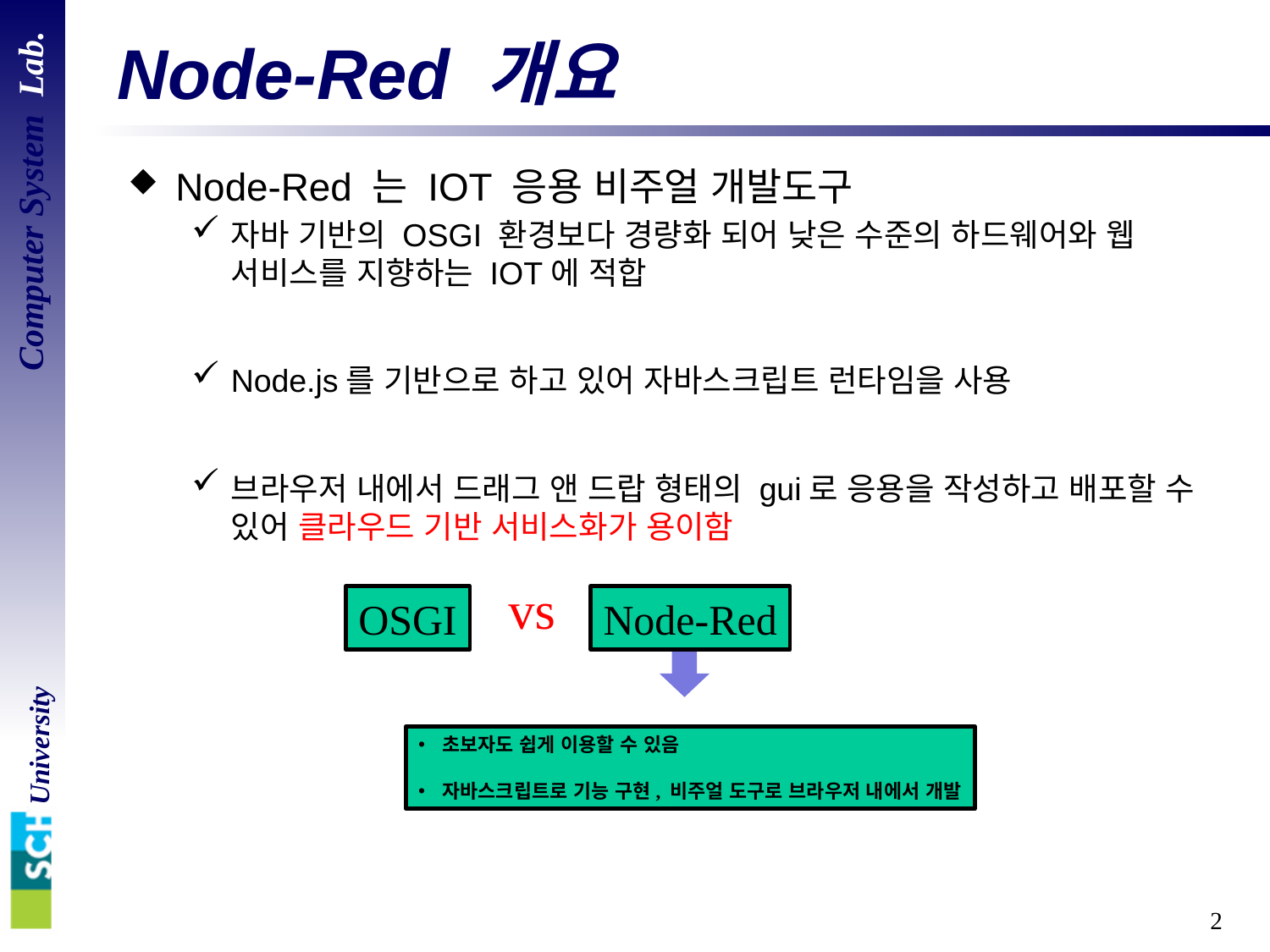

# Node-Red 개요
Node-Red 는 IOT 응용 비주얼 개발도구
자바 기반의 OSGI 환경보다 경량화 되어 낮은 수준의 하드웨어와 웹 서비스를 지향하는 IOT에 적합

Node.js를 기반으로 하고 있어 자바스크립트 런타임을 사용

브라우저 내에서 드래그 앤 드랍 형태의 gui로 응용을 작성하고 배포할 수 있어 클라우드 기반 서비스화가 용이함

vs
OSGI
Node-Red

초보자도 쉽게 이용할 수 있음

자바스크립트로 기능 구현, 비주얼 도구로 브라우저 내에서 개발